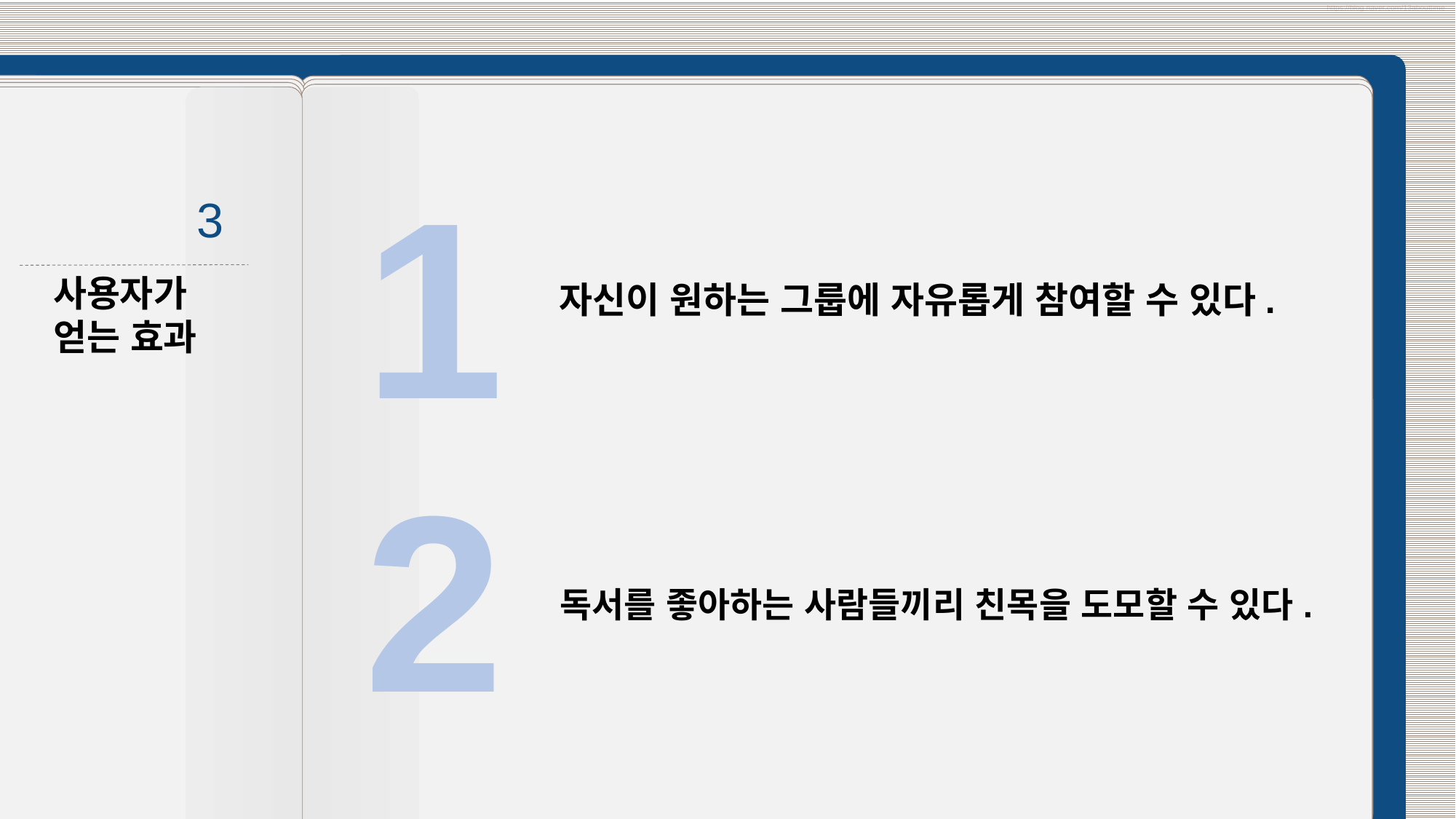

1
3
사용자가
얻는 효과
자신이 원하는 그룹에 자유롭게 참여할 수 있다.
2
독서를 좋아하는 사람들끼리 친목을 도모할 수 있다.